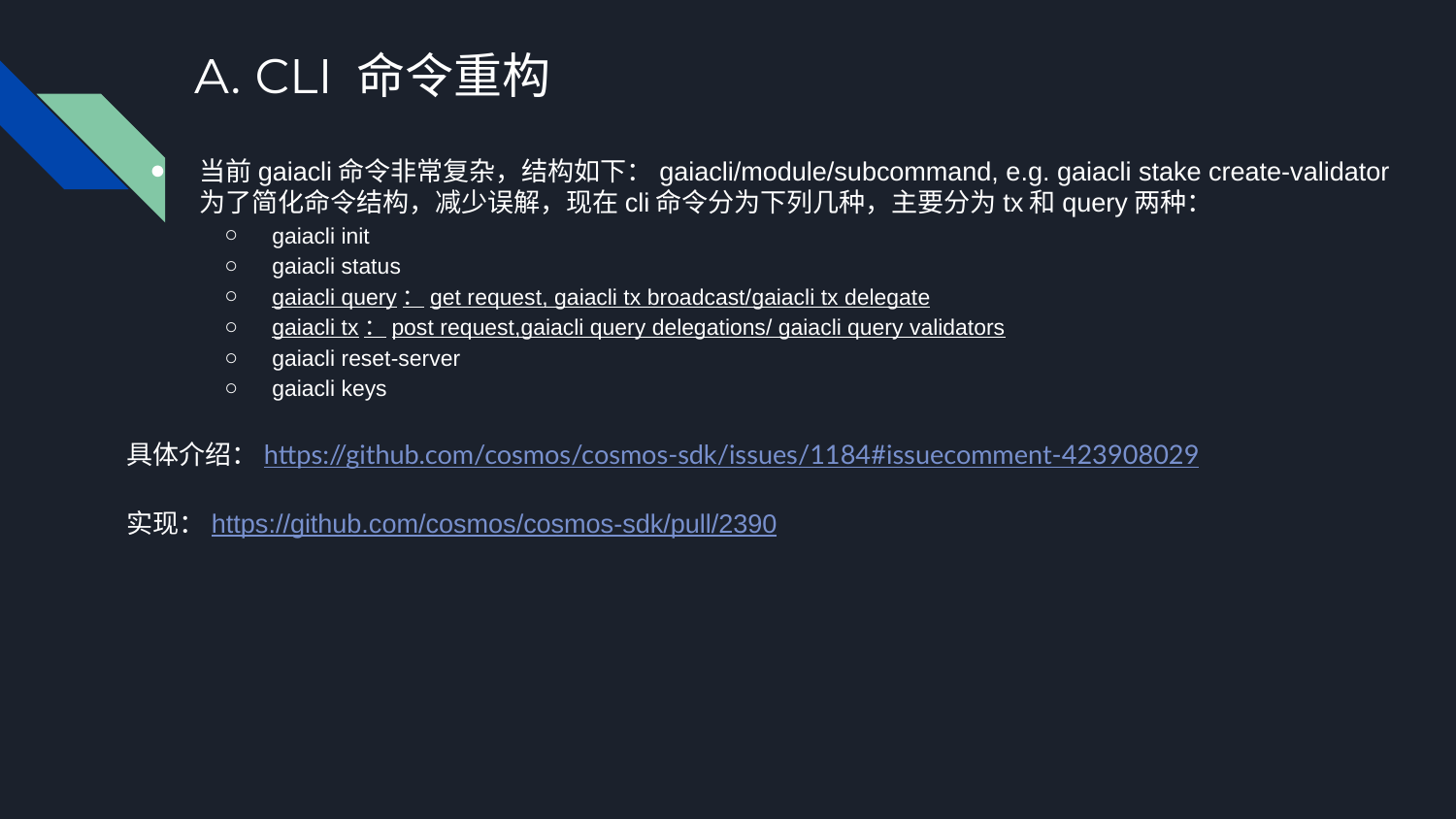

# CLI 命令重构

当前gaiacli命令非常复杂，结构如下：gaiacli/module/subcommand, e.g. gaiacli stake create-validator
为了简化命令结构，减少误解，现在cli命令分为下列几种，主要分为tx和query两种：
gaiacli init
gaiacli status
gaiacli query：get request, gaiacli tx broadcast/gaiacli tx delegate
gaiacli tx：post request,gaiacli query delegations/ gaiacli query validators
gaiacli reset-server
gaiacli keys
具体介绍：https://github.com/cosmos/cosmos-sdk/issues/1184#issuecomment-423908029
实现：https://github.com/cosmos/cosmos-sdk/pull/2390